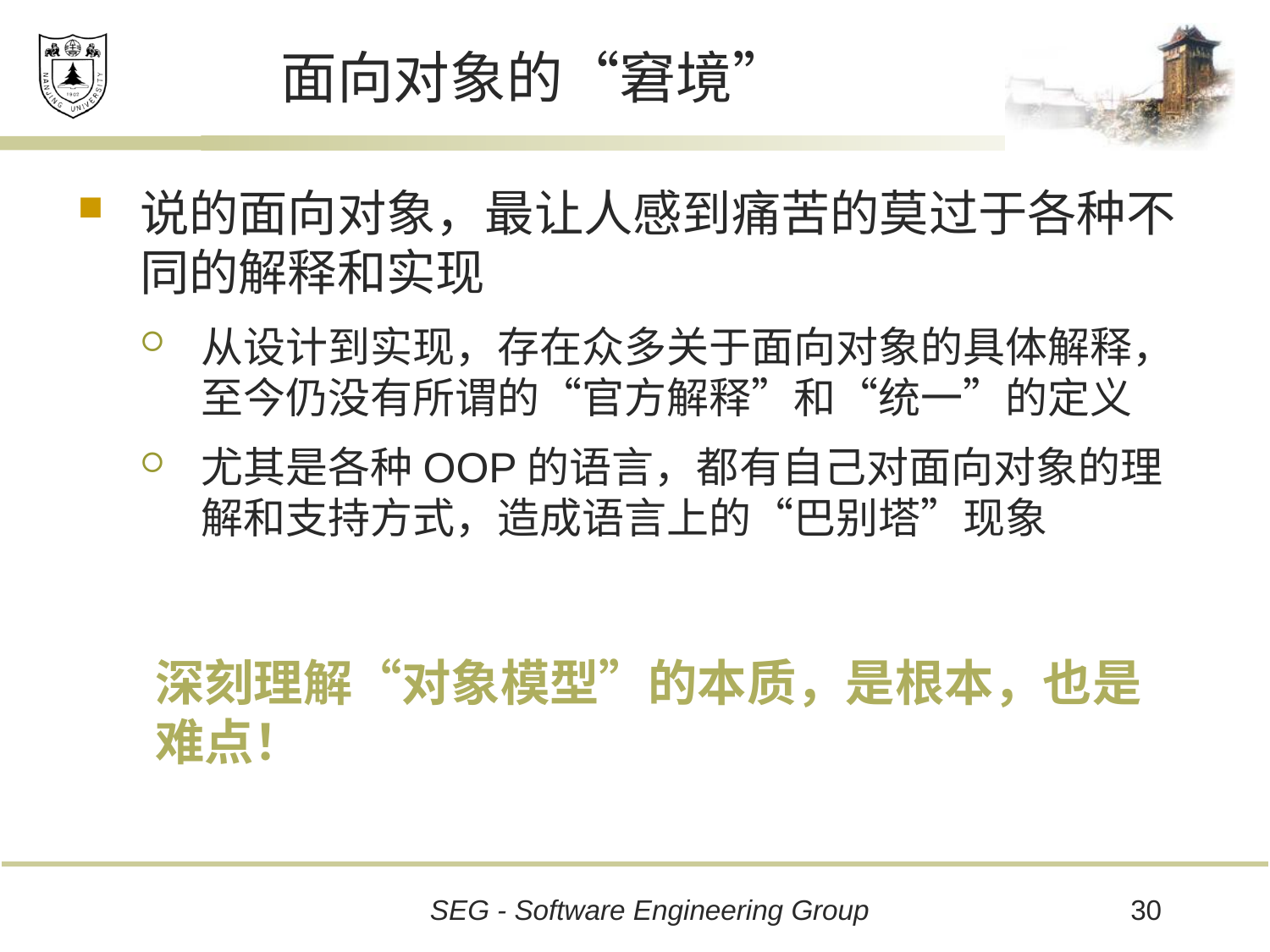

# 面向对象的“窘境”
说的面向对象，最让人感到痛苦的莫过于各种不同的解释和实现
从设计到实现，存在众多关于面向对象的具体解释，至今仍没有所谓的“官方解释”和“统一”的定义
尤其是各种OOP的语言，都有自己对面向对象的理解和支持方式，造成语言上的“巴别塔”现象

深刻理解“对象模型”的本质，是根本，也是难点！
30
SEG - Software Engineering Group